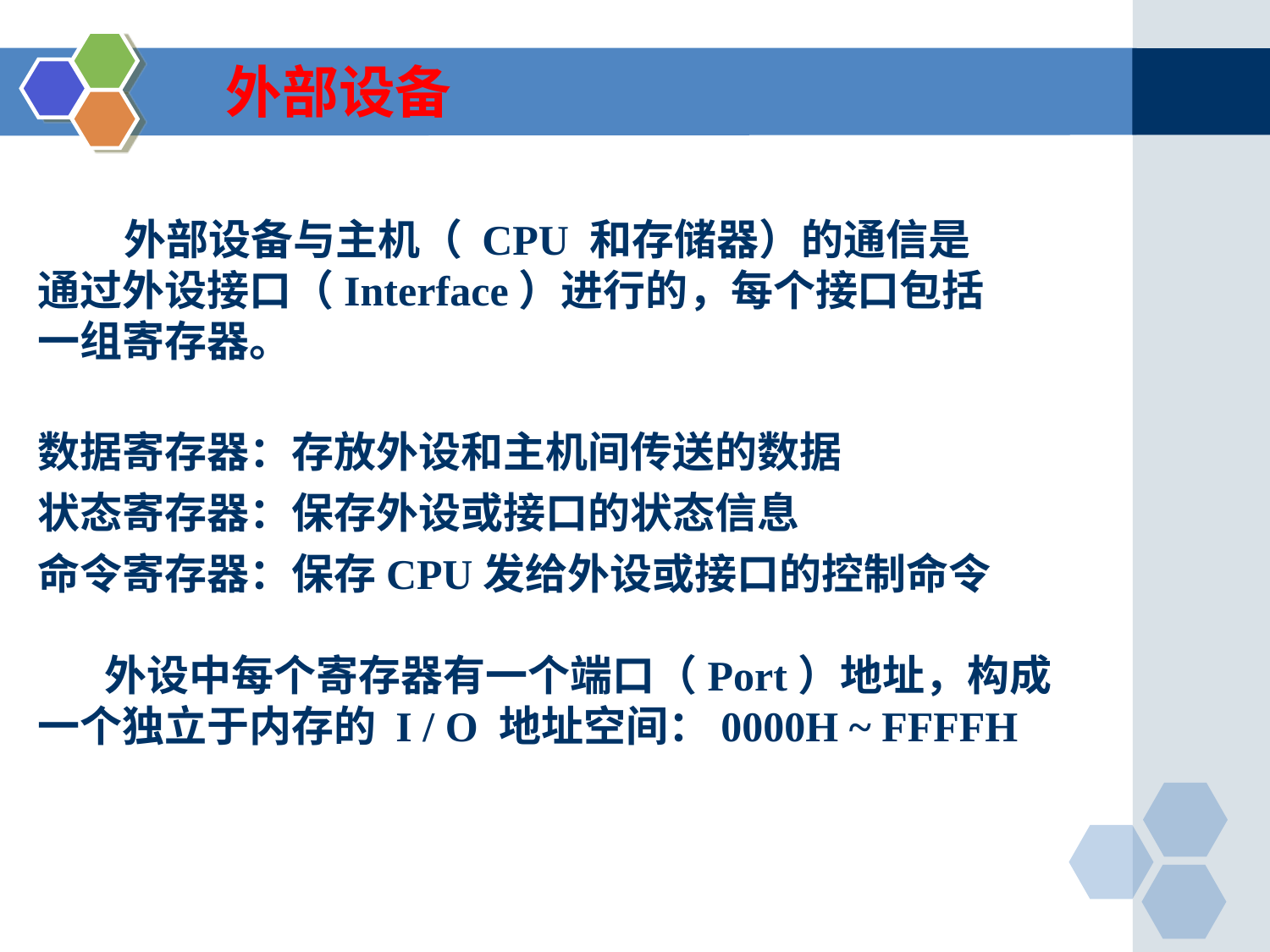

外部设备
        外部设备与主机（ CPU 和存储器）的通信是
通过外设接口（Interface）进行的，每个接口包括
一组寄存器。

数据寄存器：存放外设和主机间传送的数据
状态寄存器：保存外设或接口的状态信息
命令寄存器：保存CPU发给外设或接口的控制命令

      外设中每个寄存器有一个端口（Port）地址，构成
一个独立于内存的 I / O 地址空间：0000H ~ FFFFH